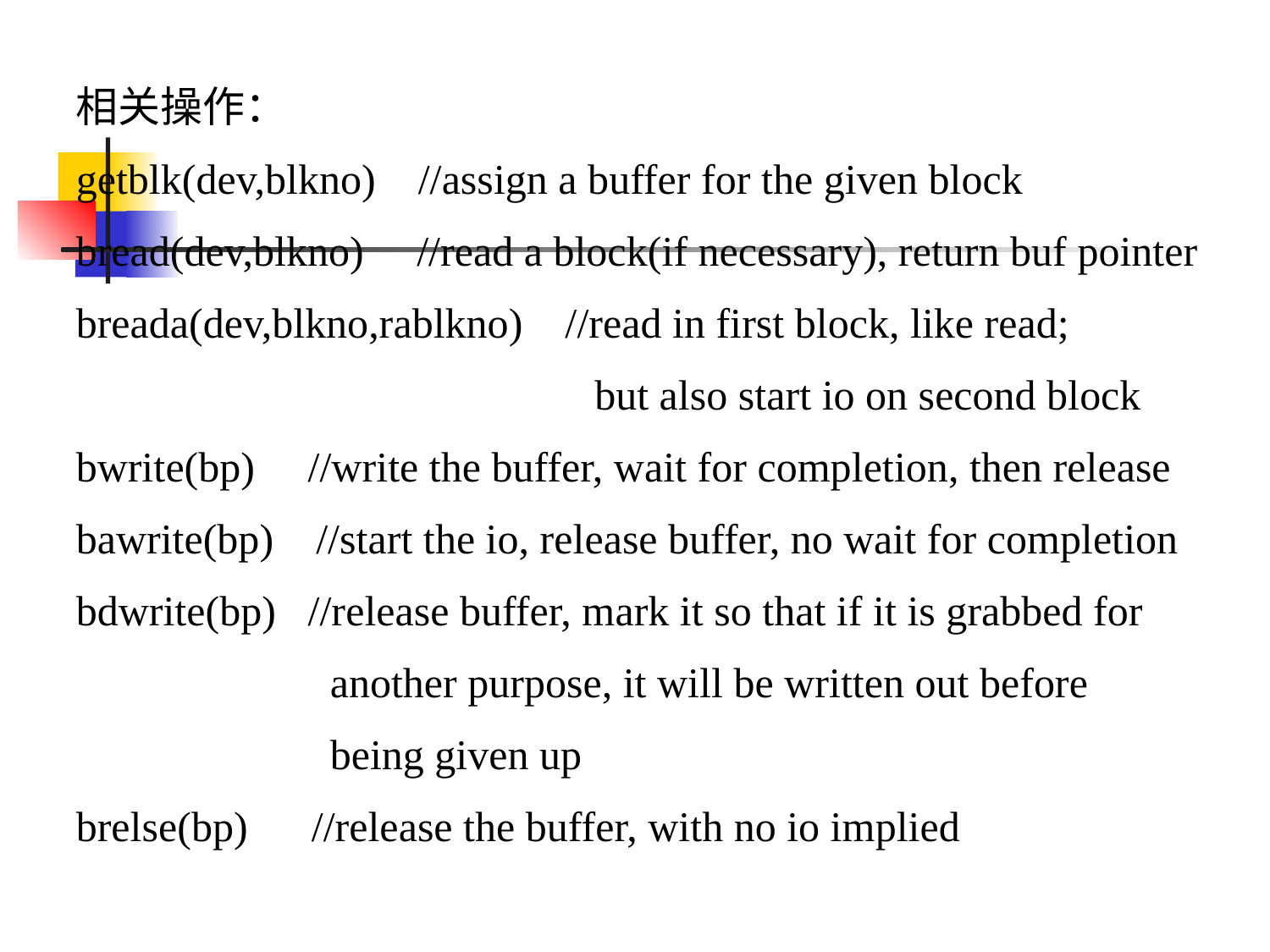

相关操作：
getblk(dev,blkno)    //assign a buffer for the given block
bread(dev,blkno)     //read a block(if necessary), return buf pointer
breada(dev,blkno,rablkno)    //read in first block, like read;
                                                 but also start io on second block
bwrite(bp)     //write the buffer, wait for completion, then release
bawrite(bp)    //start the io, release buffer, no wait for completion
bdwrite(bp)   //release buffer, mark it so that if it is grabbed for
                        another purpose, it will be written out before
                        being given up
brelse(bp)      //release the buffer, with no io implied